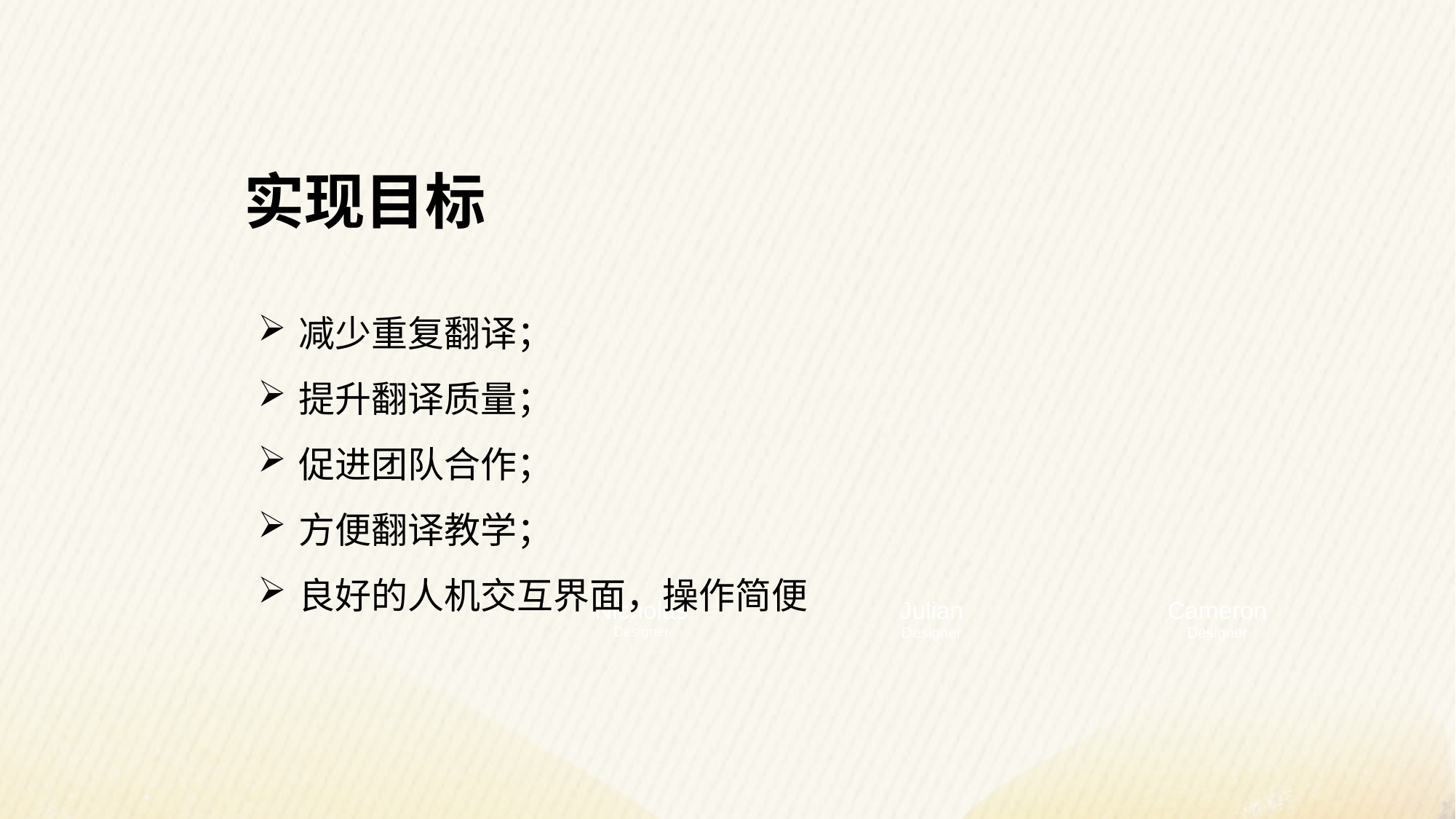

实现目标
减少重复翻译；
提升翻译质量；
促进团队合作；
方便翻译教学；
良好的人机交互界面，操作简便
Nicholas
Designer
Julian
Designer
Cameron
Designer